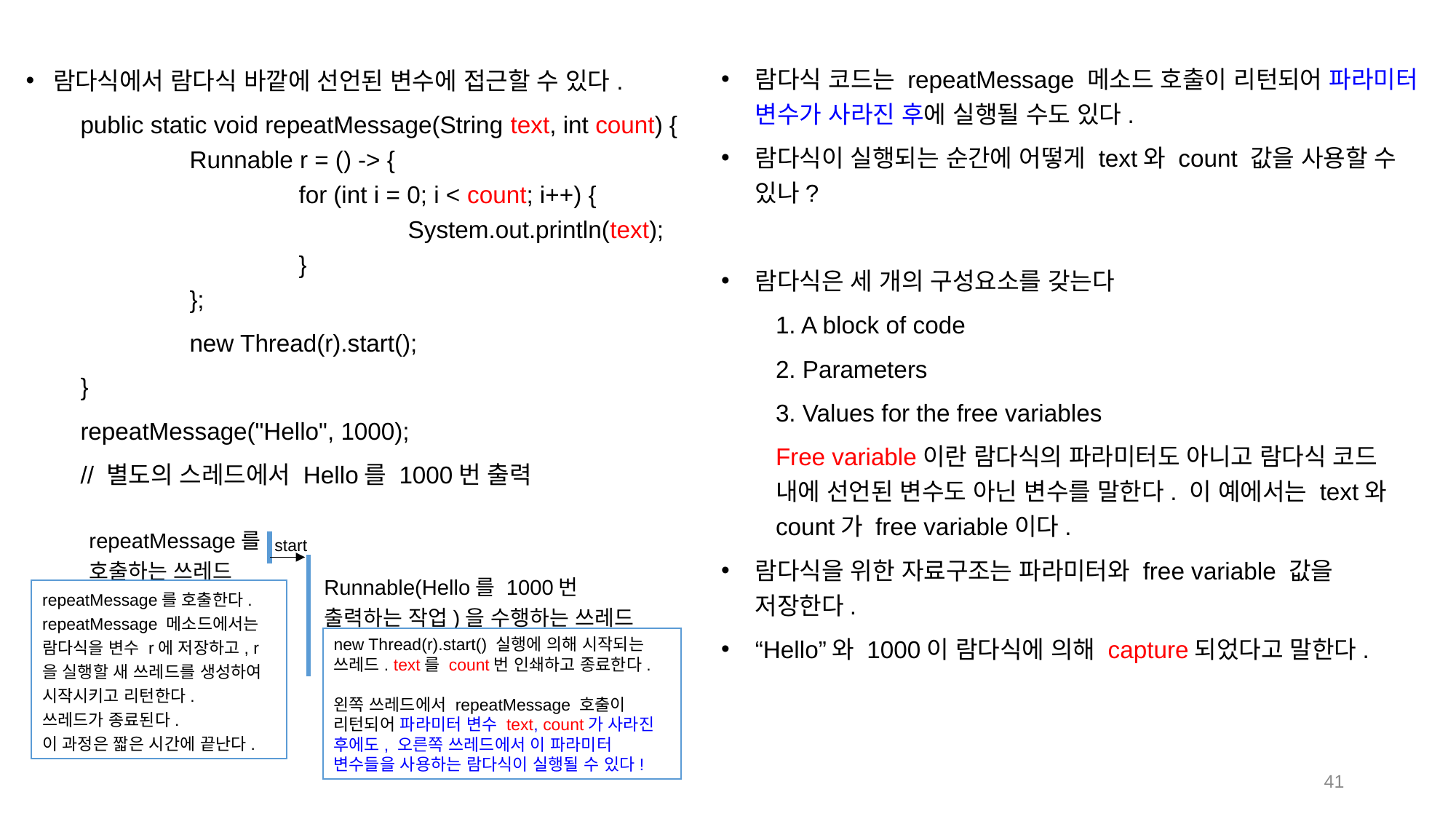

람다식 코드는 repeatMessage 메소드 호출이 리턴되어 파라미터 변수가 사라진 후에 실행될 수도 있다.
람다식이 실행되는 순간에 어떻게 text와 count 값을 사용할 수 있나?

람다식은 세 개의 구성요소를 갖는다
1. A block of code
2. Parameters
3. Values for the free variables
Free variable이란 람다식의 파라미터도 아니고 람다식 코드 내에 선언된 변수도 아닌 변수를 말한다. 이 예에서는 text와 count가 free variable이다.
람다식을 위한 자료구조는 파라미터와 free variable 값을 저장한다.
“Hello”와 1000이 람다식에 의해 capture되었다고 말한다.
람다식에서 람다식 바깥에 선언된 변수에 접근할 수 있다.
public static void repeatMessage(String text, int count) {
	Runnable r = () -> {
		for (int i = 0; i < count; i++) {
			System.out.println(text);
		}
	};
	new Thread(r).start();
}
repeatMessage("Hello", 1000);
// 별도의 스레드에서 Hello를 1000번 출력
repeatMessage를
호출하는 쓰레드
start
Runnable(Hello를 1000번
출력하는 작업)을 수행하는 쓰레드
repeatMessage를 호출한다.
repeatMessage 메소드에서는
람다식을 변수 r에 저장하고, r을 실행할 새 쓰레드를 생성하여 시작시키고 리턴한다.
쓰레드가 종료된다.
이 과정은 짧은 시간에 끝난다.
new Thread(r).start() 실행에 의해 시작되는 쓰레드. text를 count번 인쇄하고 종료한다.

왼쪽 쓰레드에서 repeatMessage 호출이 리턴되어 파라미터 변수 text, count가 사라진 후에도, 오른쪽 쓰레드에서 이 파라미터 변수들을 사용하는 람다식이 실행될 수 있다!
41